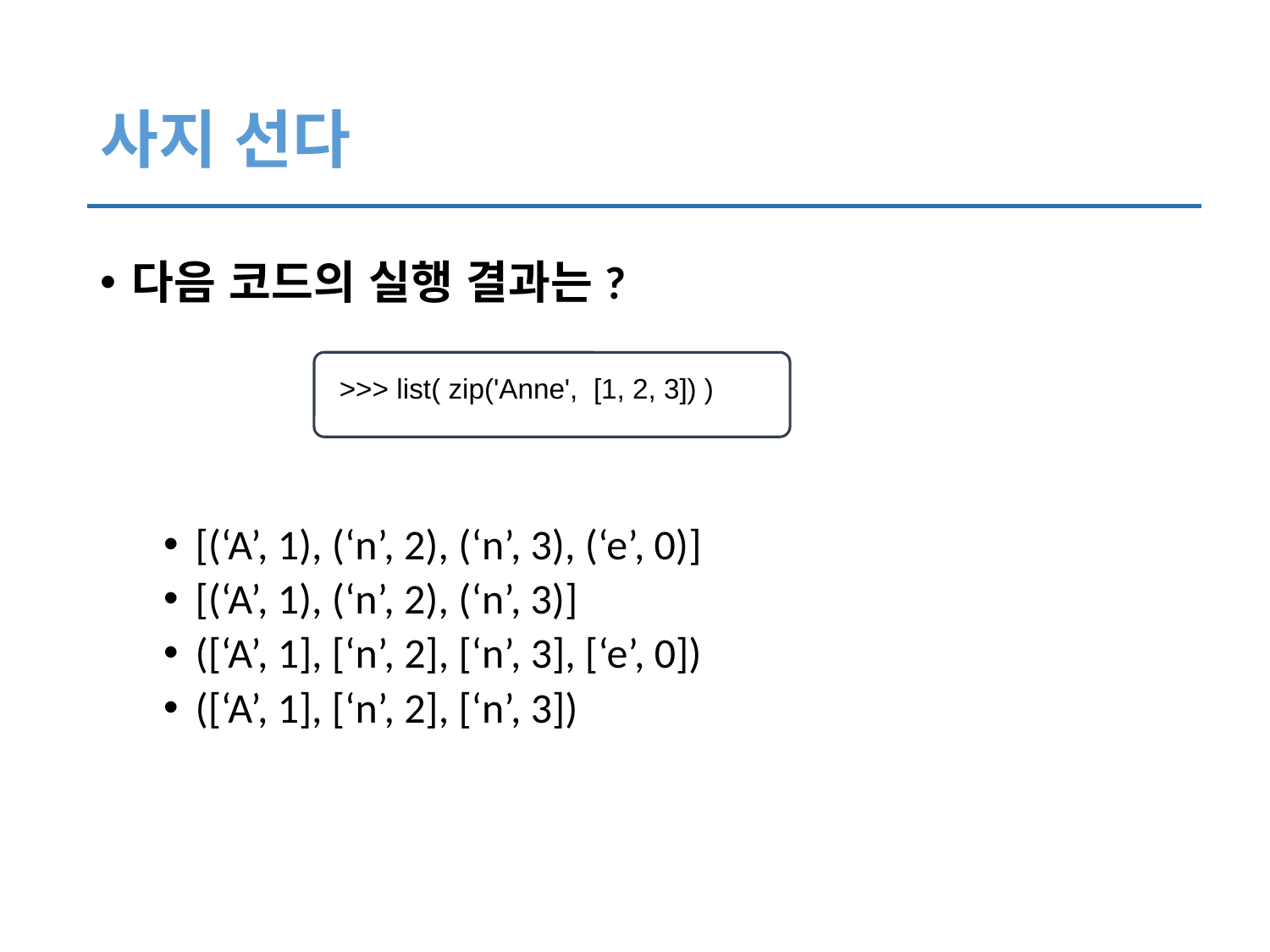

# 사지 선다
다음 코드의 실행 결과는?

[(‘A’, 1), (‘n’, 2), (‘n’, 3), (‘e’, 0)]
[(‘A’, 1), (‘n’, 2), (‘n’, 3)]
([‘A’, 1], [‘n’, 2], [‘n’, 3], [‘e’, 0])
([‘A’, 1], [‘n’, 2], [‘n’, 3])

>>> list( zip('Anne',  [1, 2, 3]) )